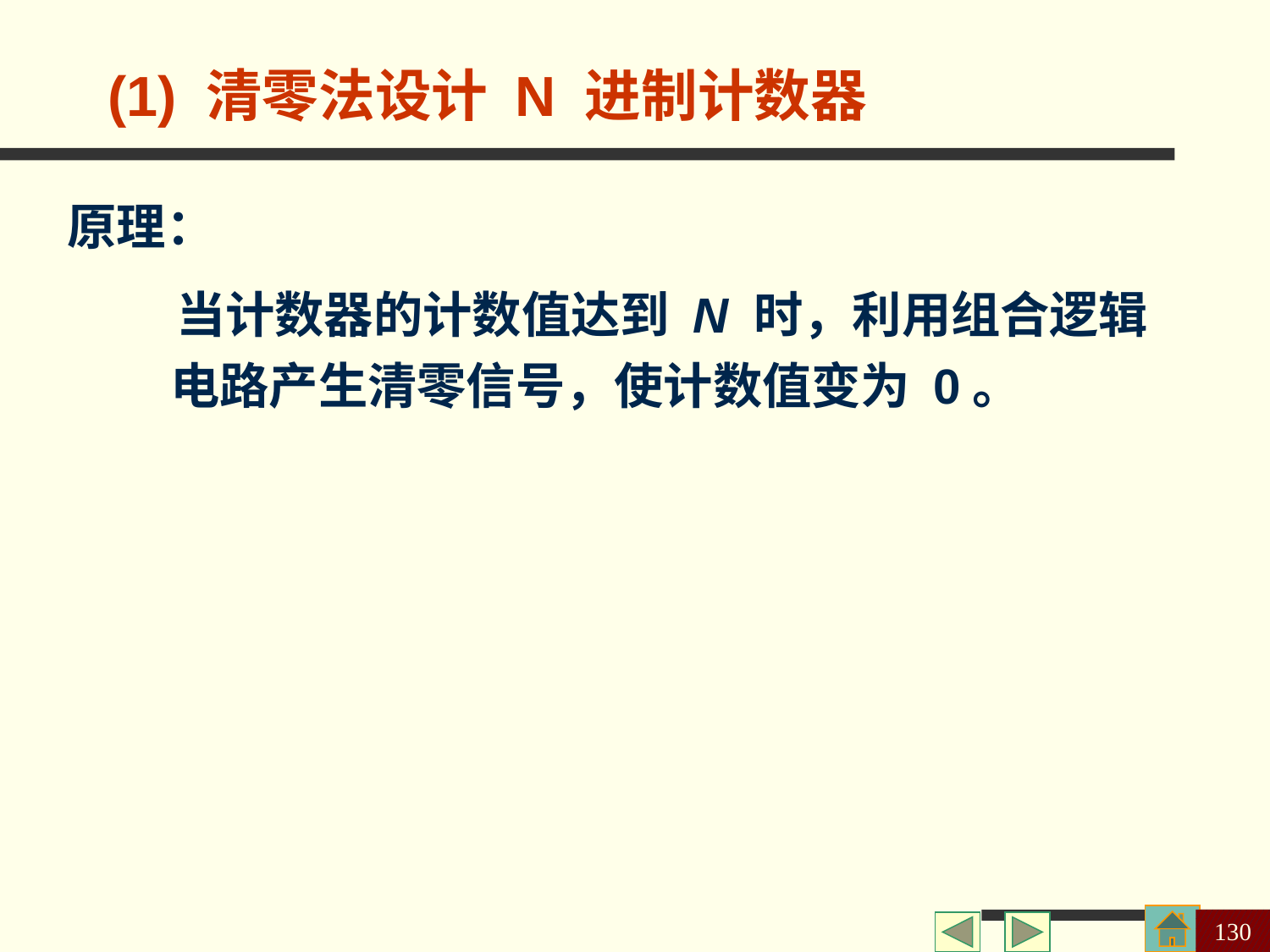

(1) 清零法设计 N 进制计数器
原理：
   当计数器的计数值达到 N 时，利用组合逻辑电路产生清零信号，使计数值变为 0。
130